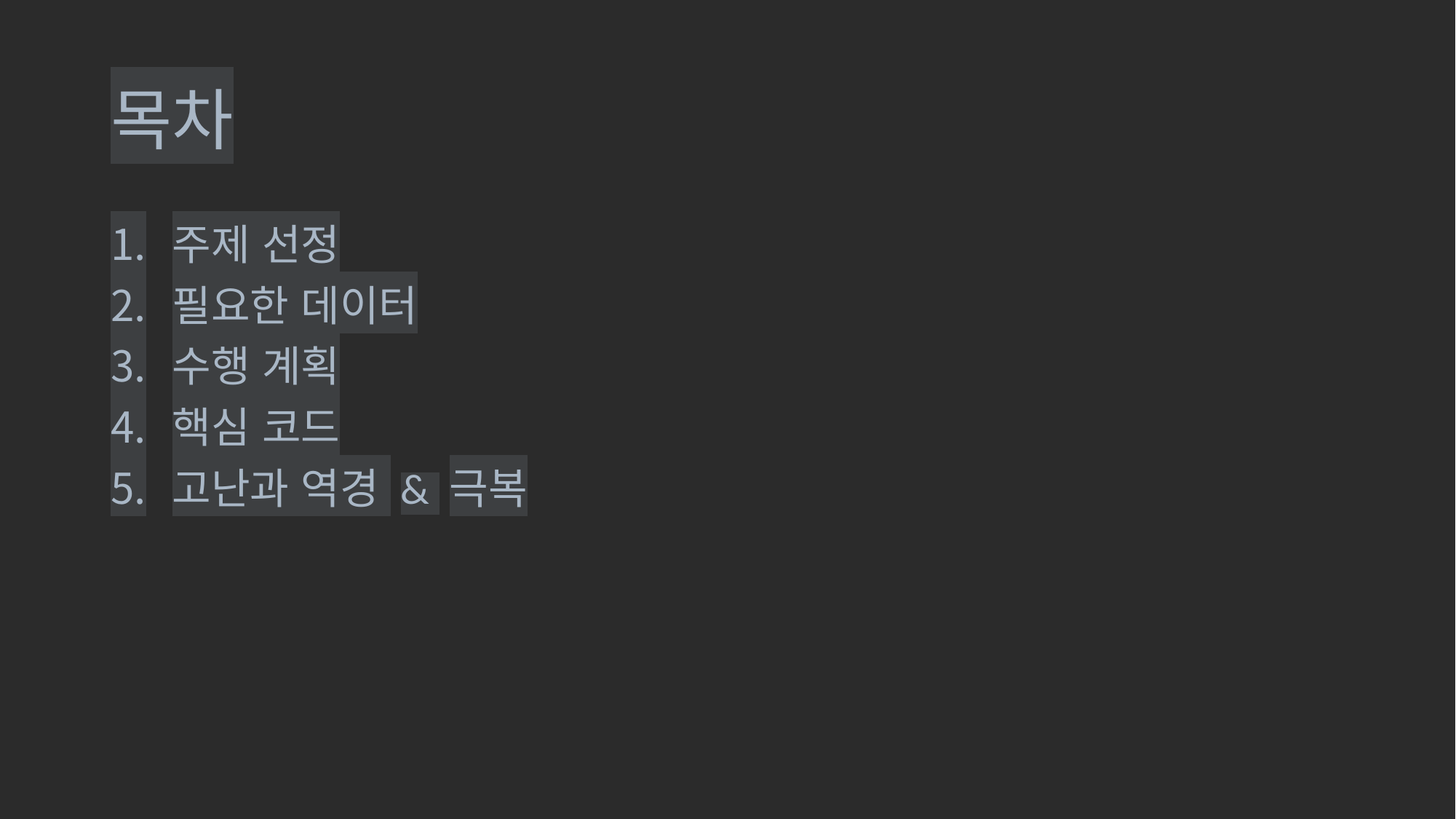

# 목차
주제 선정
필요한 데이터
수행 계획
핵심 코드
고난과 역경 & 극복